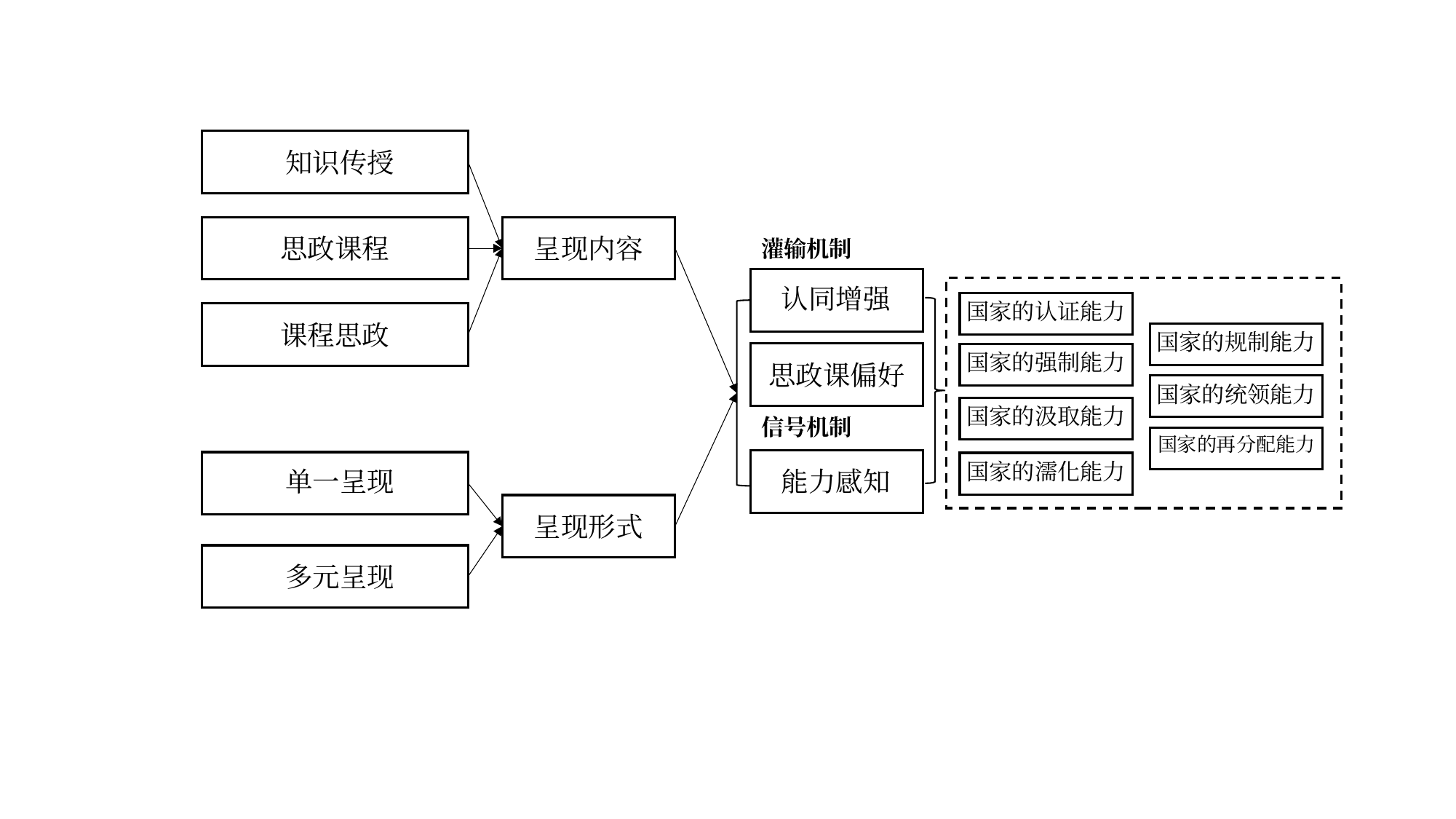

知识传授

思政课程

呈现内容
灌输机制

认同增强

国家的认证能力

国家的规制能力

国家的强制能力

国家的统领能力

国家的汲取能力

国家的再分配能力

国家的濡化能力

课程思政

思政课偏好
信号机制

能力感知

单一呈现

呈现形式

多元呈现